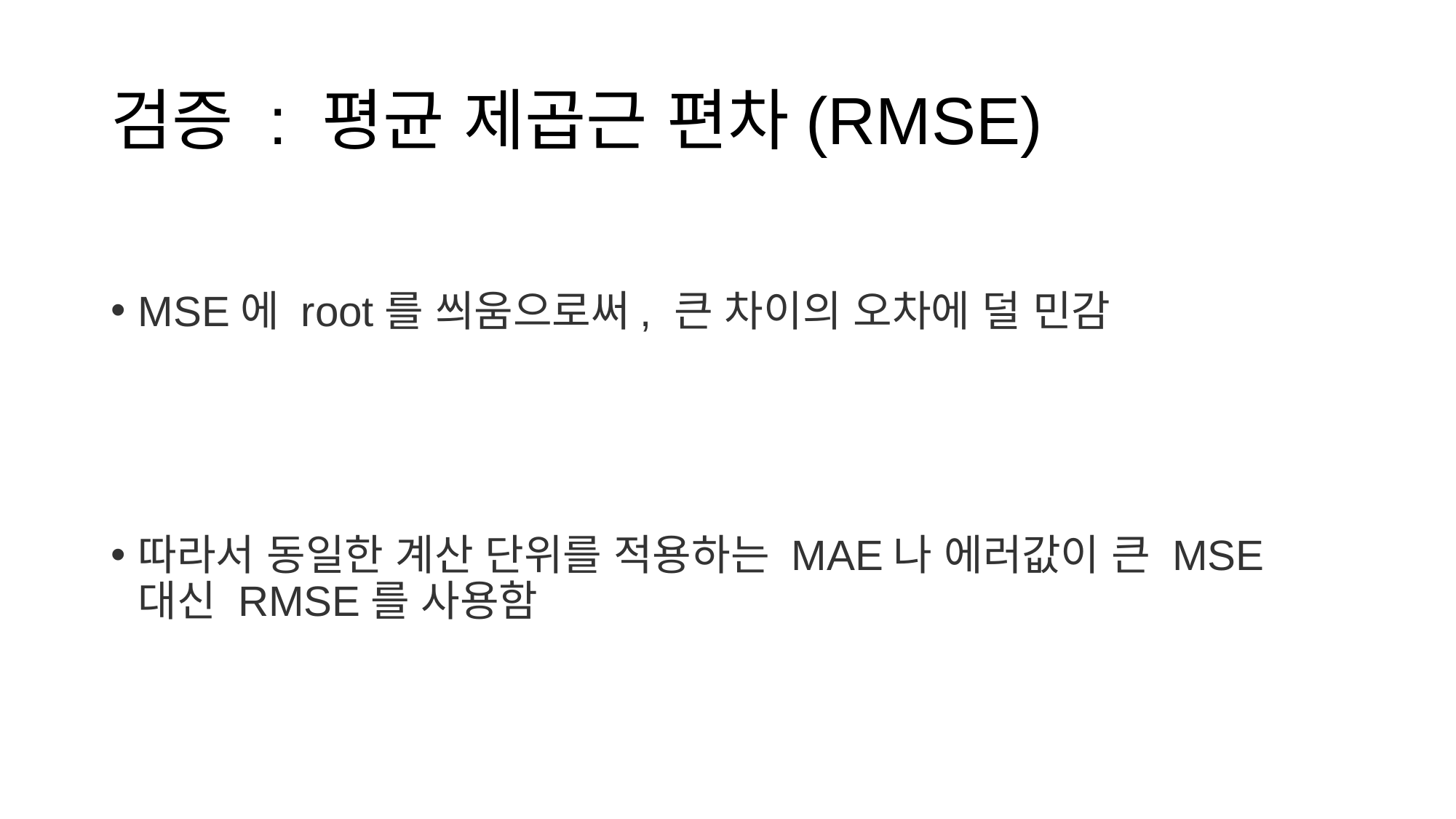

# 검증 : 평균 제곱근 편차(RMSE)

MSE에 root를 씌움으로써, 큰 차이의 오차에 덜 민감

따라서 동일한 계산 단위를 적용하는 MAE나 에러값이 큰 MSE 대신 RMSE를 사용함